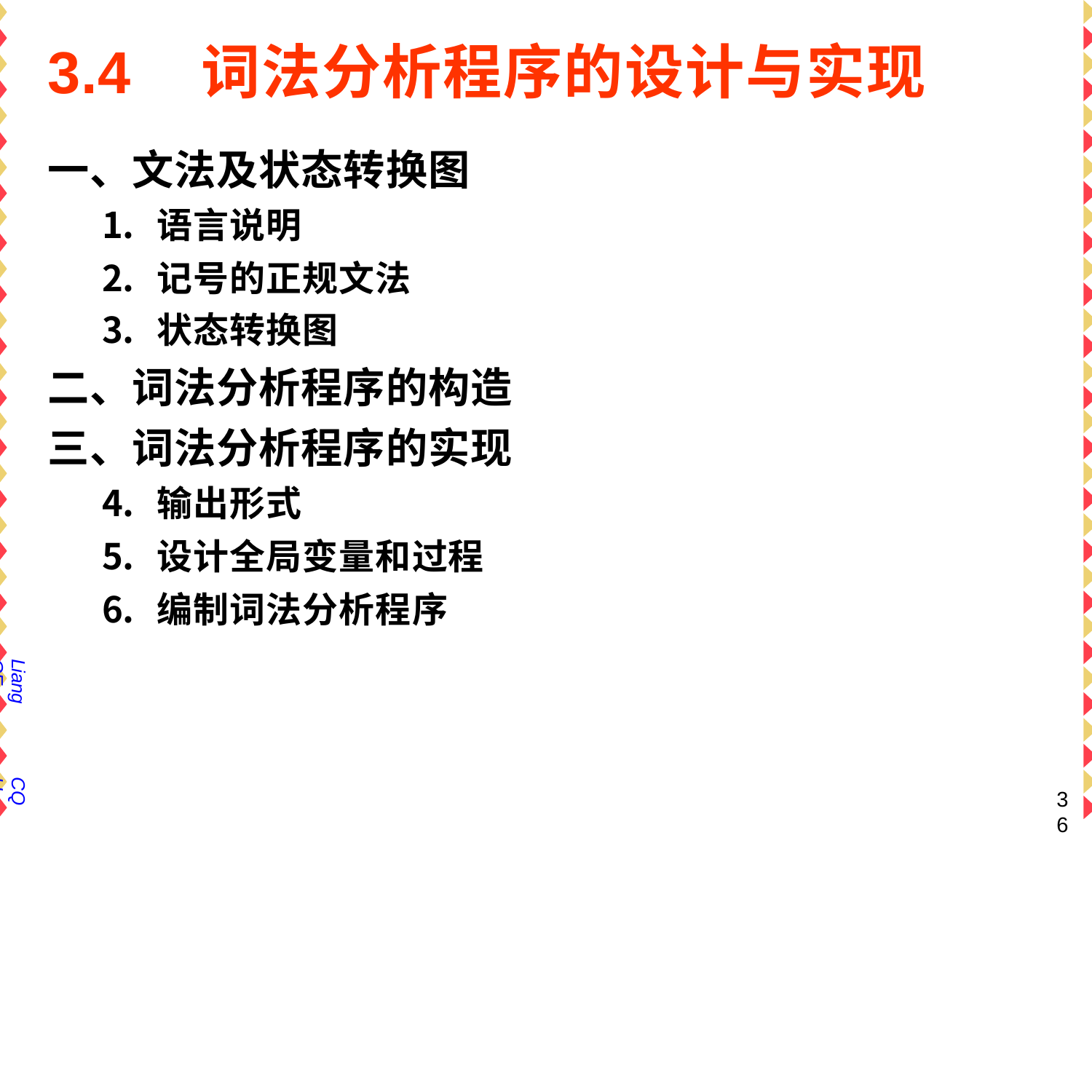

# 3.4	词法分析程序的设计与实现
一、文法及状态转换图
语言说明
记号的正规文法
状态转换图
二、词法分析程序的构造 三、词法分析程序的实现
输出形式
设计全局变量和过程
编制词法分析程序
Liang GE
CQU
36